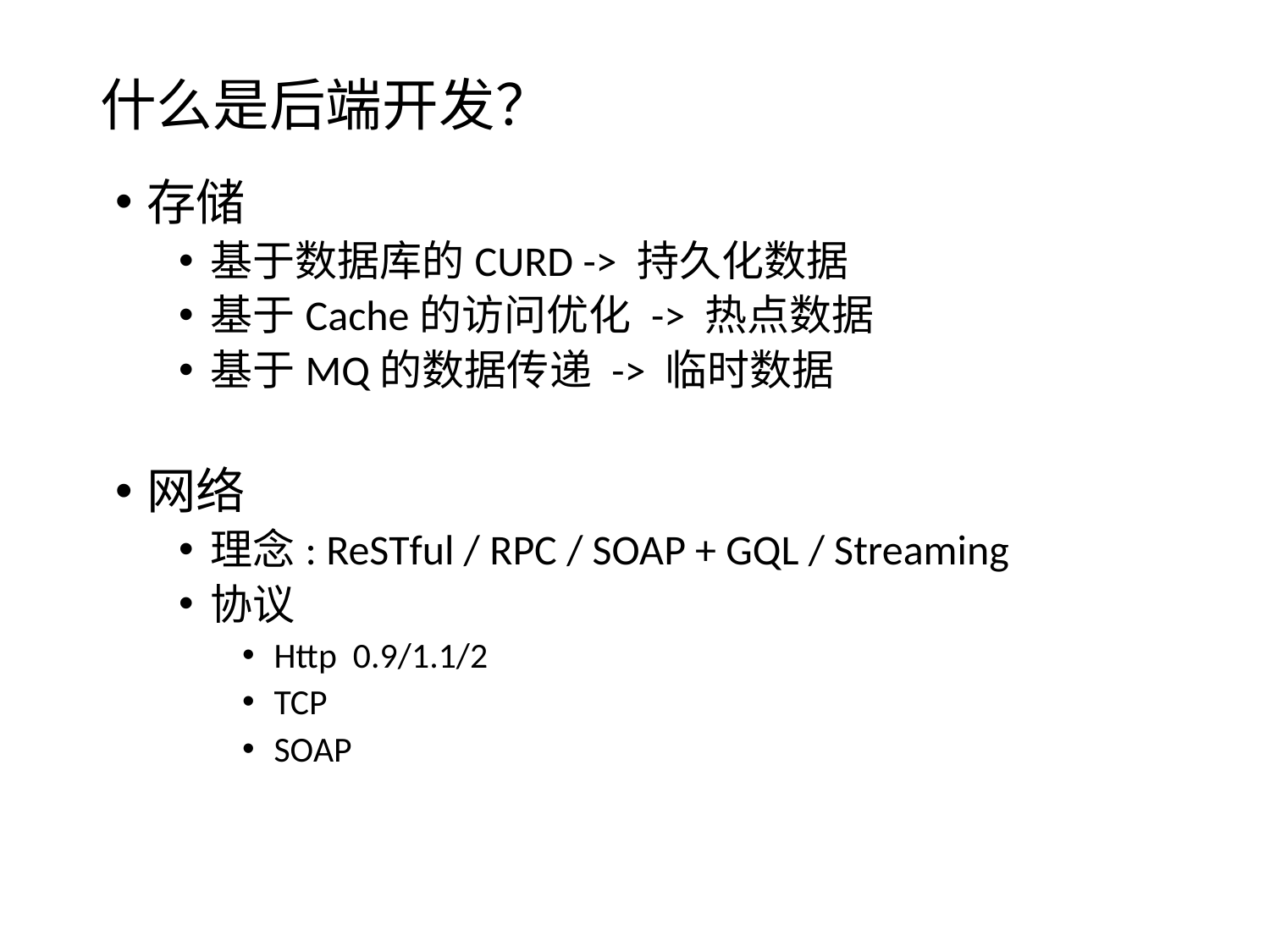

# 什么是后端开发？
存储
基于数据库的CURD -> 持久化数据
基于Cache的访问优化 -> 热点数据
基于MQ的数据传递 -> 临时数据

网络
理念: ReSTful / RPC / SOAP + GQL / Streaming
协议
Http  0.9/1.1/2
TCP
SOAP